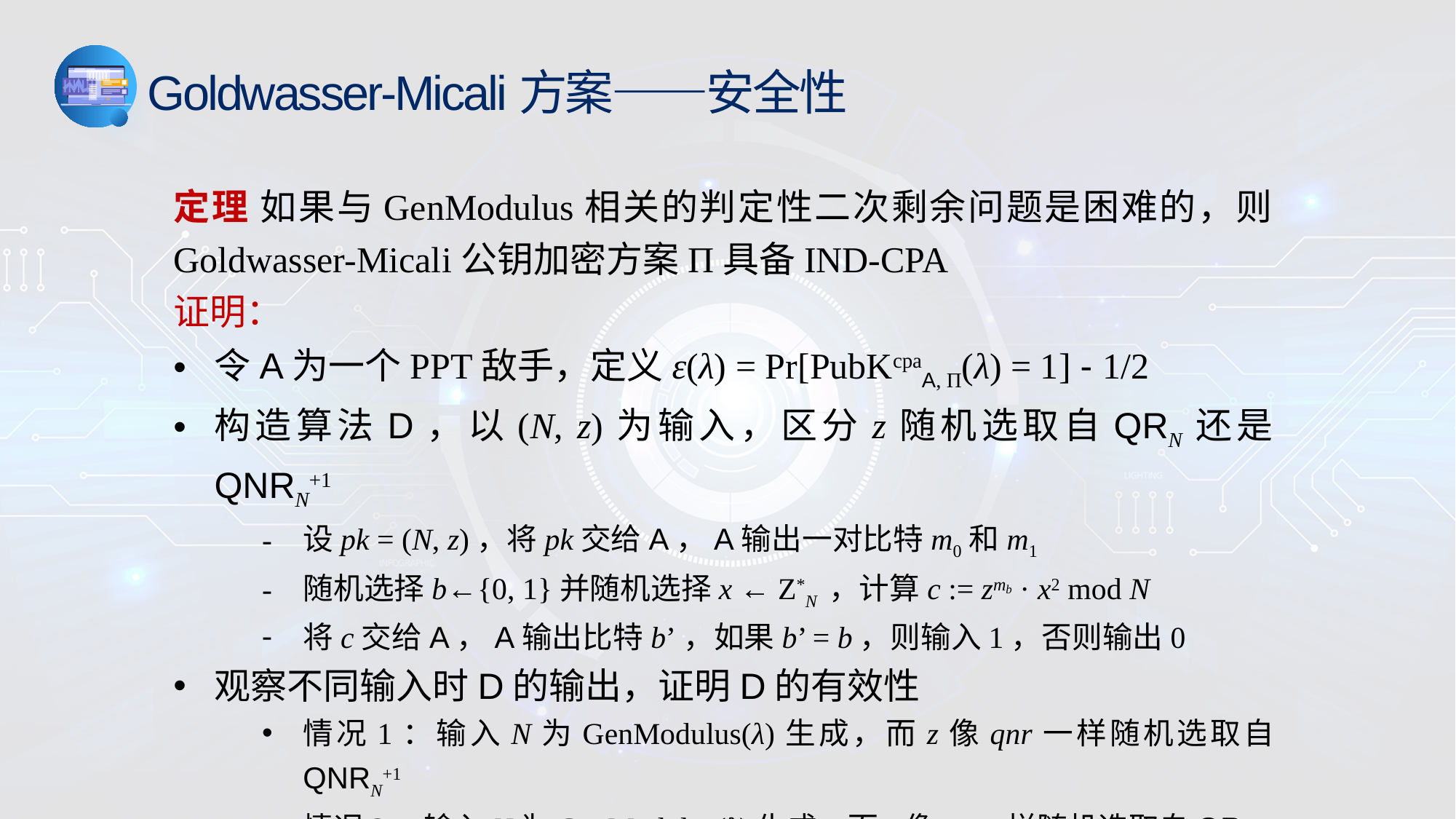

Goldwasser-Micali方案——安全性

定理 如果与GenModulus相关的判定性二次剩余问题是困难的，则Goldwasser-Micali公钥加密方案Π具备IND-CPA
证明：
令A为一个PPT敌手，定义ε(λ) = Pr[PubKcpaA, Π(λ) = 1] - 1/2
构造算法D，以(N, z)为输入，区分z随机选取自QRN还是QNRN+1
设pk = (N, z)，将pk交给A，A输出一对比特m0和m1
随机选择b←{0, 1}并随机选择x ← Z*N ，计算c := zmb · x2 mod N
将c交给A，A输出比特b’，如果b’ = b，则输入1，否则输出0
观察不同输入时D的输出，证明D的有效性
情况1：输入N为GenModulus(λ)生成，而z像qnr一样随机选取自QNRN+1
情况2：输入N为GenModulus(λ)生成，而z像qr一样随机选取自QRN